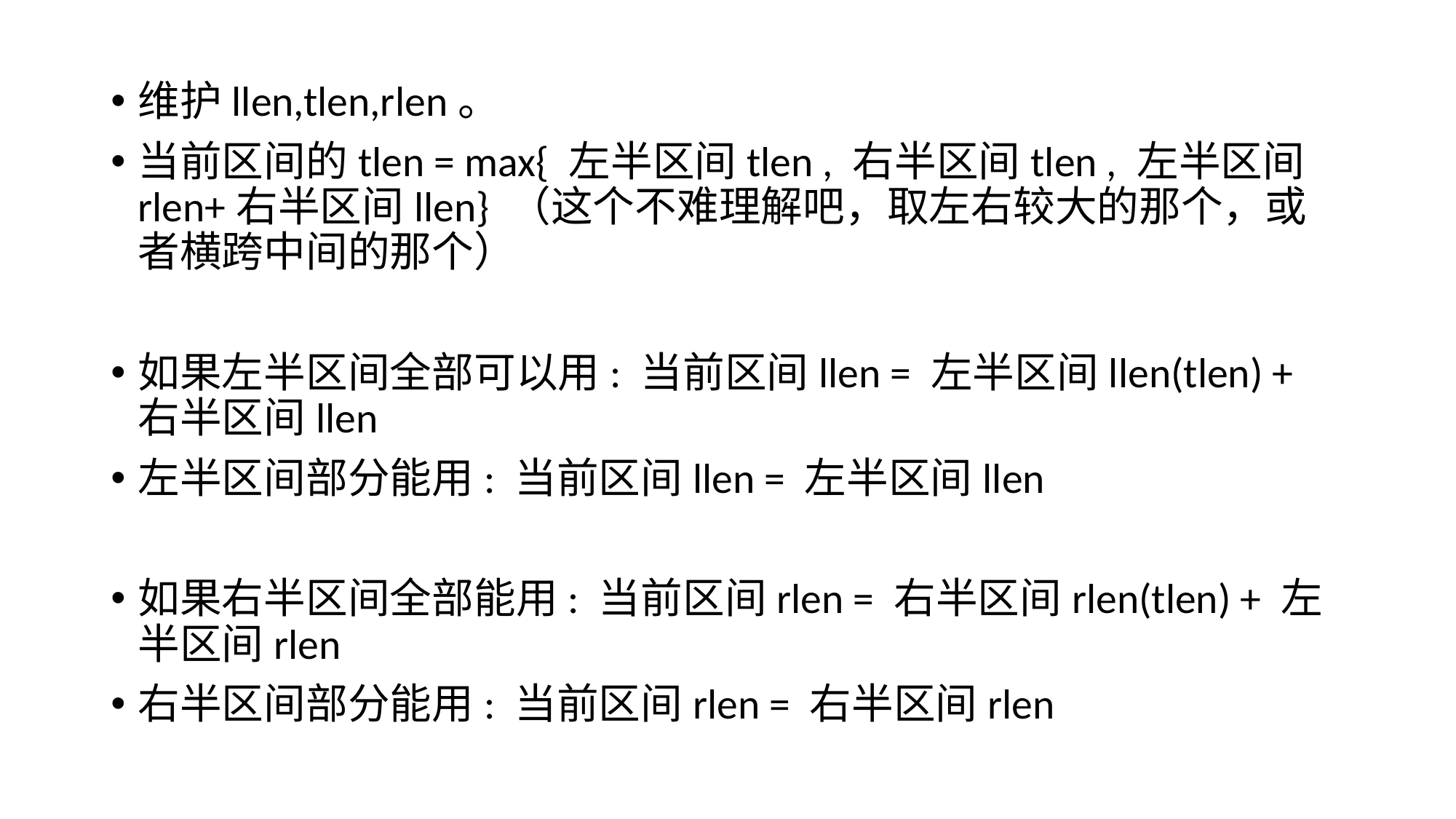

维护llen,tlen,rlen。
当前区间的tlen = max{ 左半区间tlen , 右半区间tlen , 左半区间rlen+右半区间llen} （这个不难理解吧，取左右较大的那个，或者横跨中间的那个）

如果左半区间全部可以用: 当前区间llen = 左半区间llen(tlen) + 右半区间llen
左半区间部分能用: 当前区间llen = 左半区间llen

如果右半区间全部能用: 当前区间rlen = 右半区间rlen(tlen) + 左半区间rlen
右半区间部分能用: 当前区间rlen = 右半区间rlen